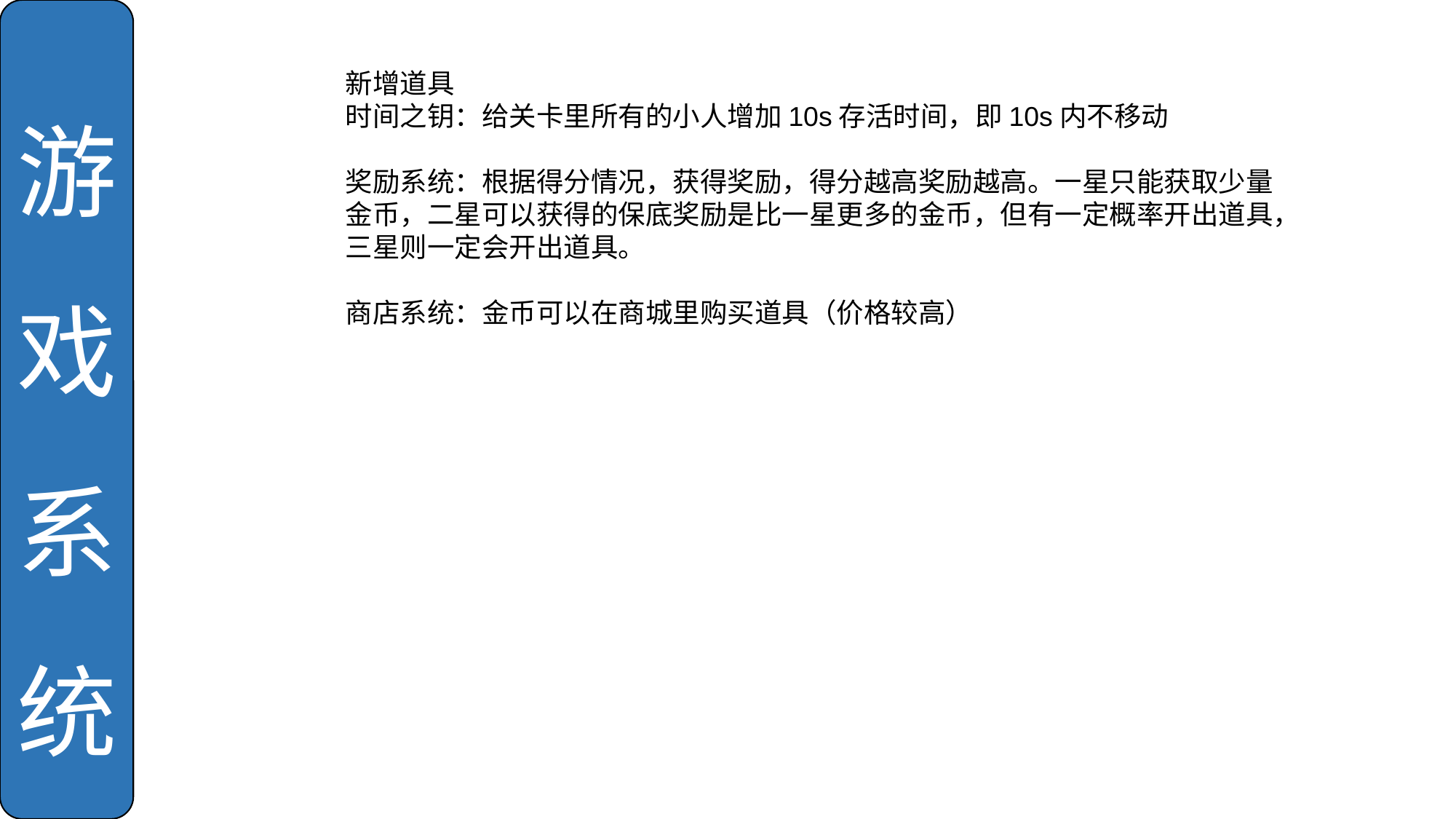

游
戏
系统
新增道具
时间之钥：给关卡里所有的小人增加10s存活时间，即10s内不移动

奖励系统：根据得分情况，获得奖励，得分越高奖励越高。一星只能获取少量金币，二星可以获得的保底奖励是比一星更多的金币，但有一定概率开出道具，三星则一定会开出道具。

商店系统：金币可以在商城里购买道具（价格较高）